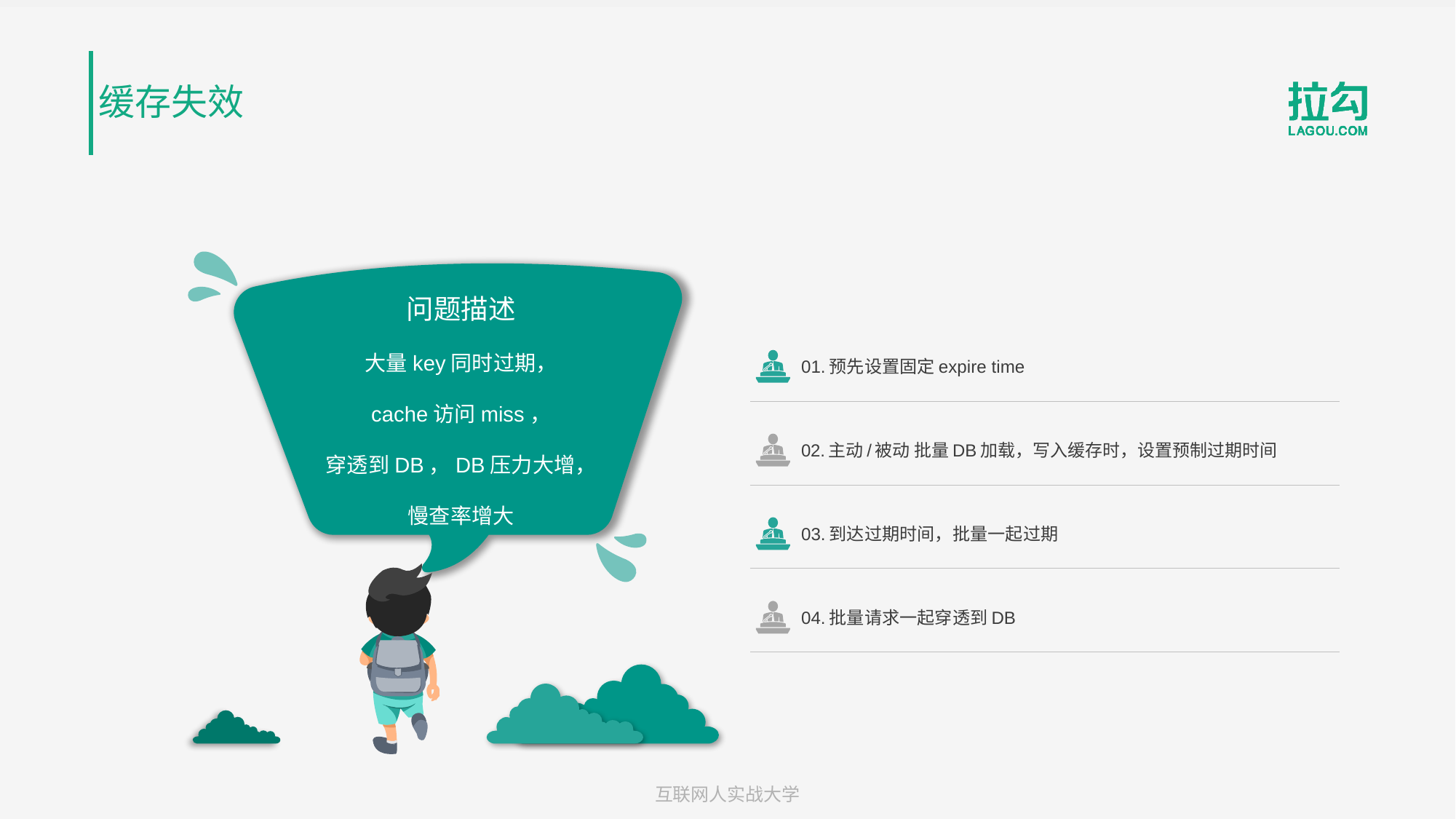

缓存失效

问题描述
大量key同时过期，
cache访问miss，
穿透到DB，DB压力大增，
慢查率增大

01.预先设置固定expire time

02.主动/被动 批量DB加载，写入缓存时，设置预制过期时间

03.到达过期时间，批量一起过期

04.批量请求一起穿透到DB